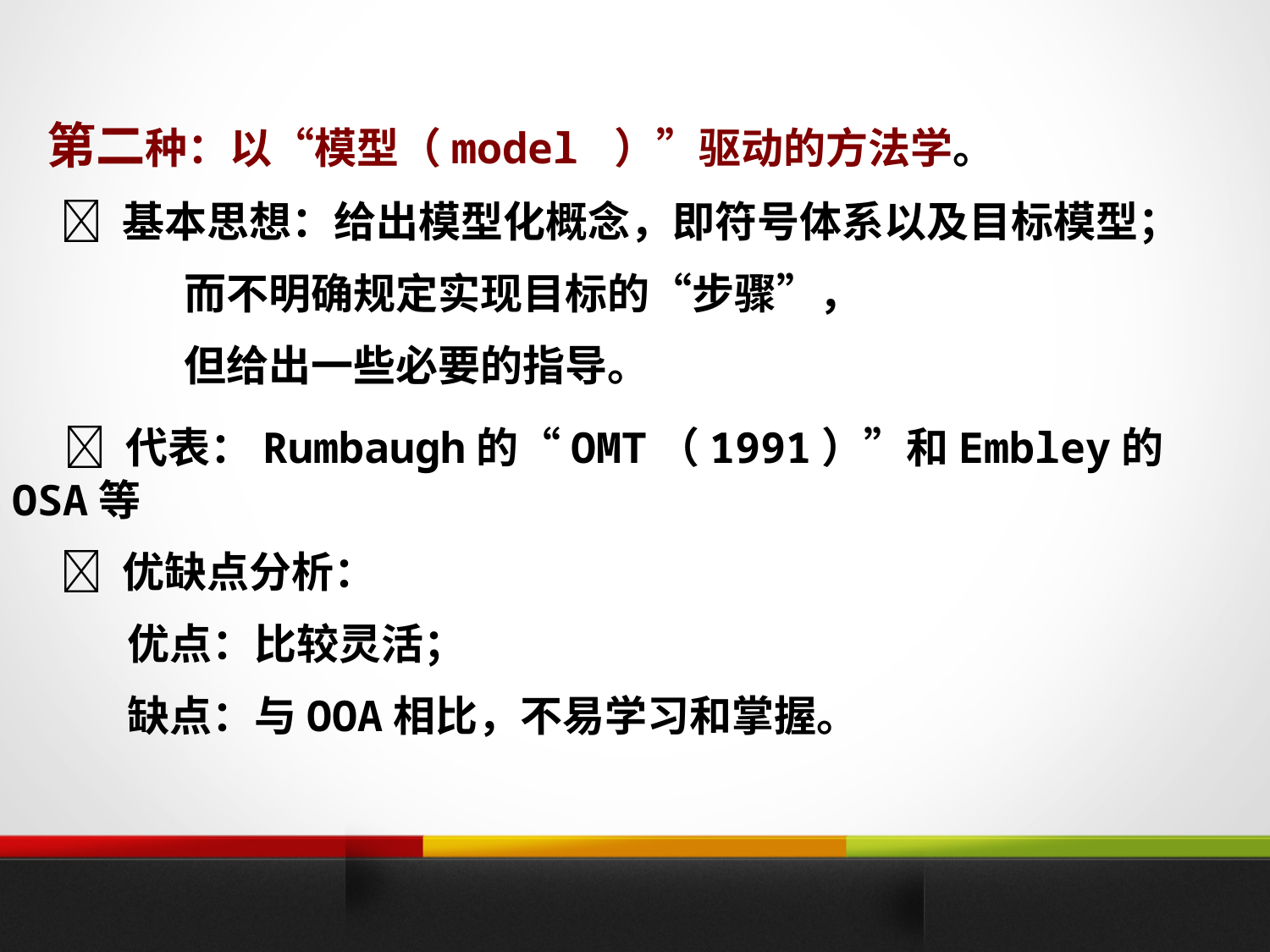

第二种：以“模型（model ）”驱动的方法学。
     • 基本思想：给出模型化概念，即符号体系以及目标模型；
                 而不明确规定实现目标的“步骤”，
                 但给出一些必要的指导。
     • 代表：Rumbaugh的“OMT（1991）”和Embley的OSA等
     • 优缺点分析：
           优点：比较灵活；
           缺点：与OOA相比，不易学习和掌握。